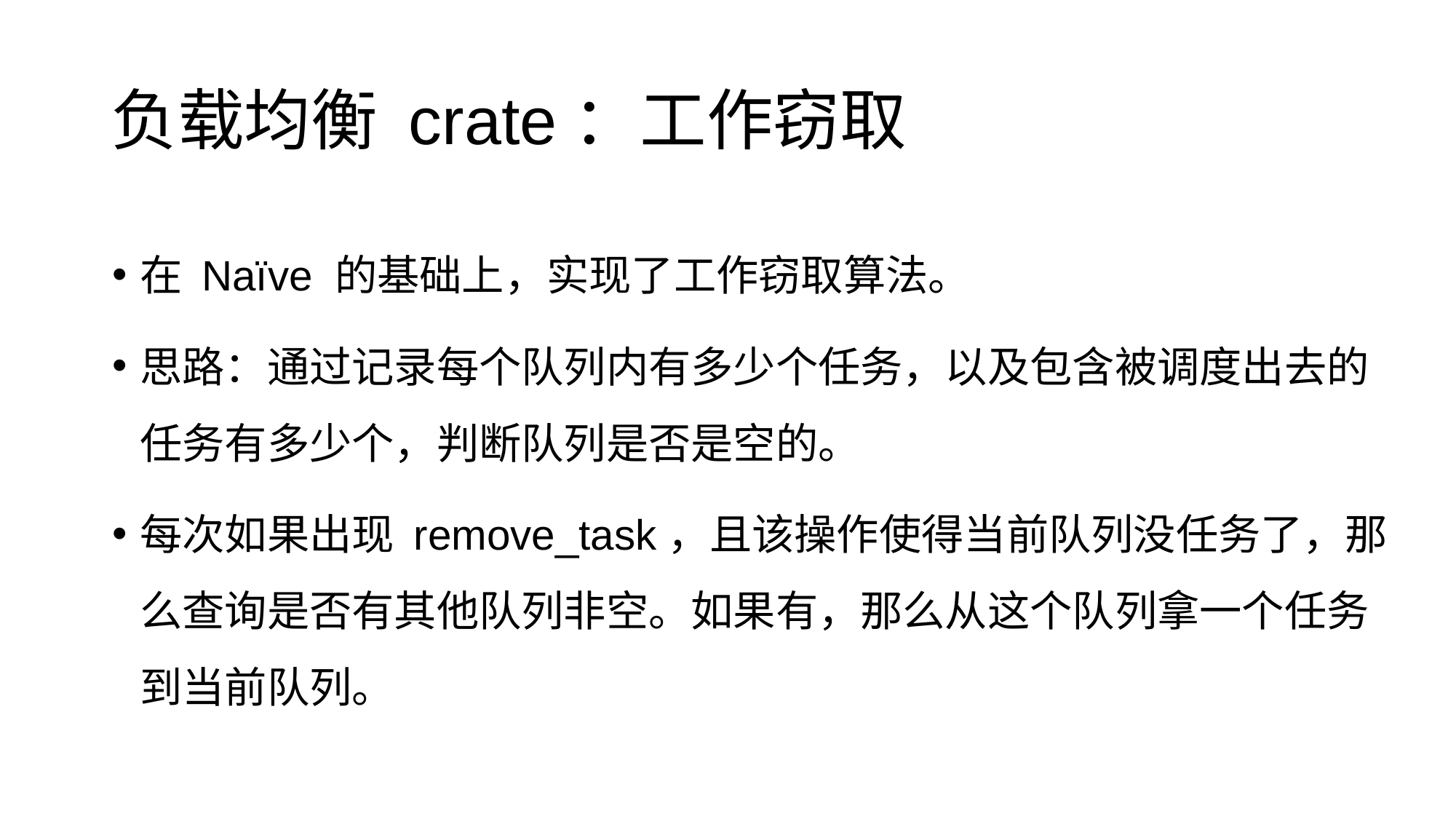

# 负载均衡 crate：工作窃取
在 Naïve 的基础上，实现了工作窃取算法。
思路：通过记录每个队列内有多少个任务，以及包含被调度出去的任务有多少个，判断队列是否是空的。
每次如果出现 remove_task，且该操作使得当前队列没任务了，那么查询是否有其他队列非空。如果有，那么从这个队列拿一个任务到当前队列。